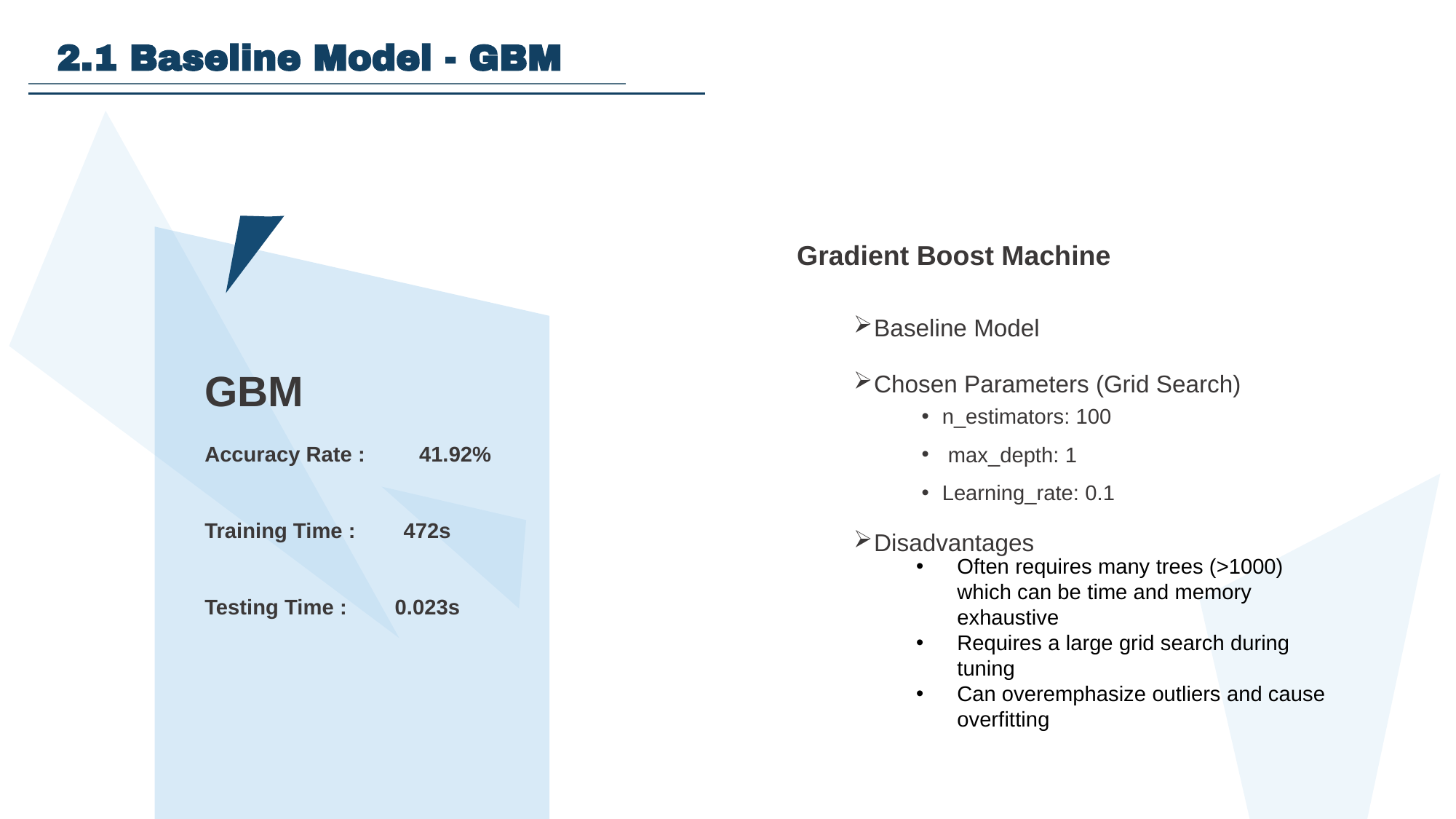

2.1 Baseline Model - GBM

Gradient Boost Machine

Baseline Model
Chosen Parameters (Grid Search)
GBM

Accuracy Rate :         41.92%

Training Time :        472s

Testing Time :        0.023s
n_estimators: 100
 max_depth: 1
Learning_rate: 0.1
点击此处添加标题
Disadvantages
标题数字等都可以通过点击和重新输入进行更改，顶部“开始”面板中可以对字体、字号、颜色、行距等进行修改。
Often requires many trees (>1000) which can be time and memory exhaustive
Requires a large grid search during tuning
Can overemphasize outliers and cause overfitting